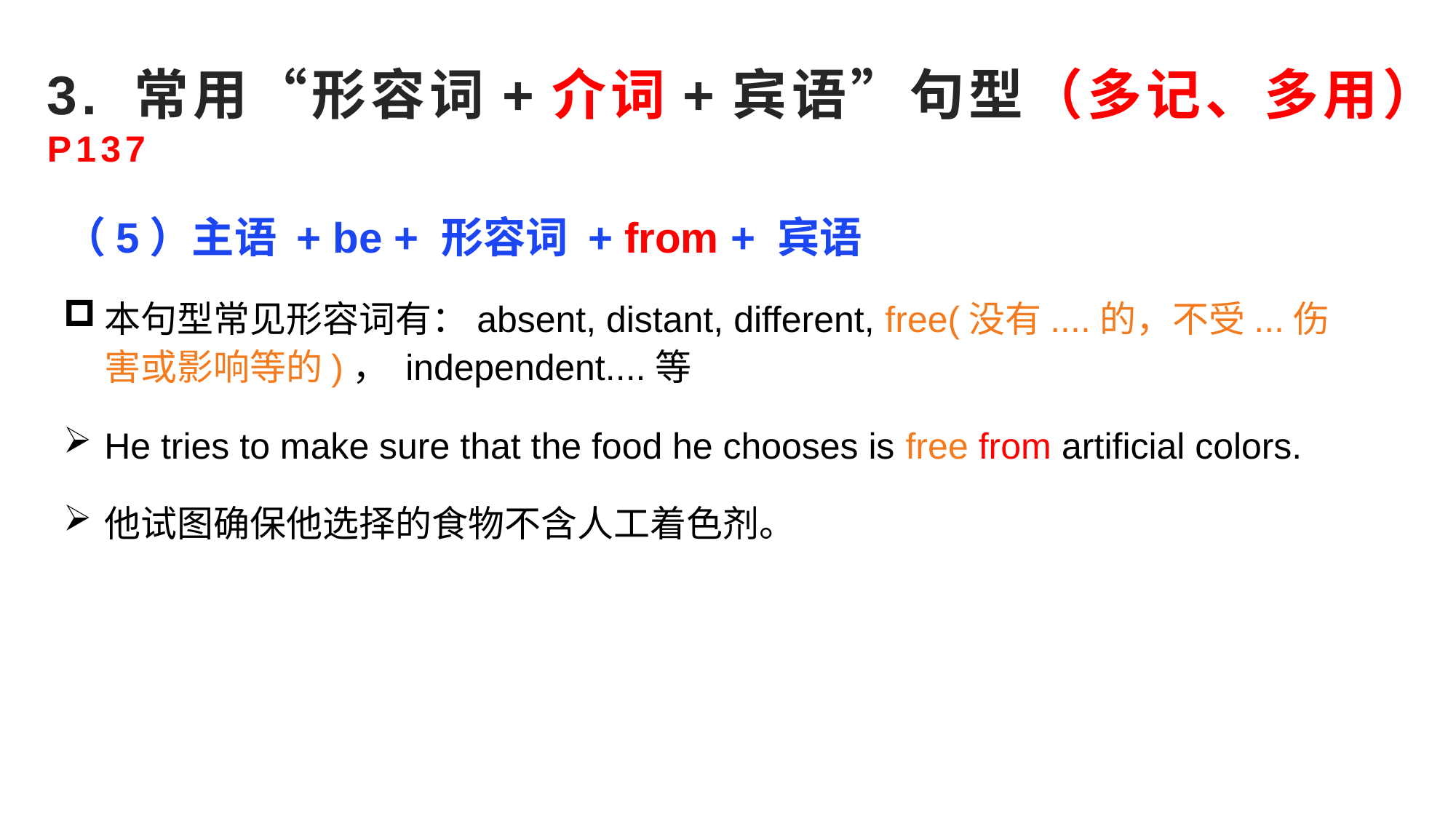

3. 常用“形容词+介词+宾语”句型（多记、多用）P137
（5）主语 + be + 形容词 + from + 宾语
本句型常见形容词有：absent, distant, different, free(没有....的，不受...伤害或影响等的)， independent....等
He tries to make sure that the food he chooses is free from artificial colors.
他试图确保他选择的食物不含人工着色剂。